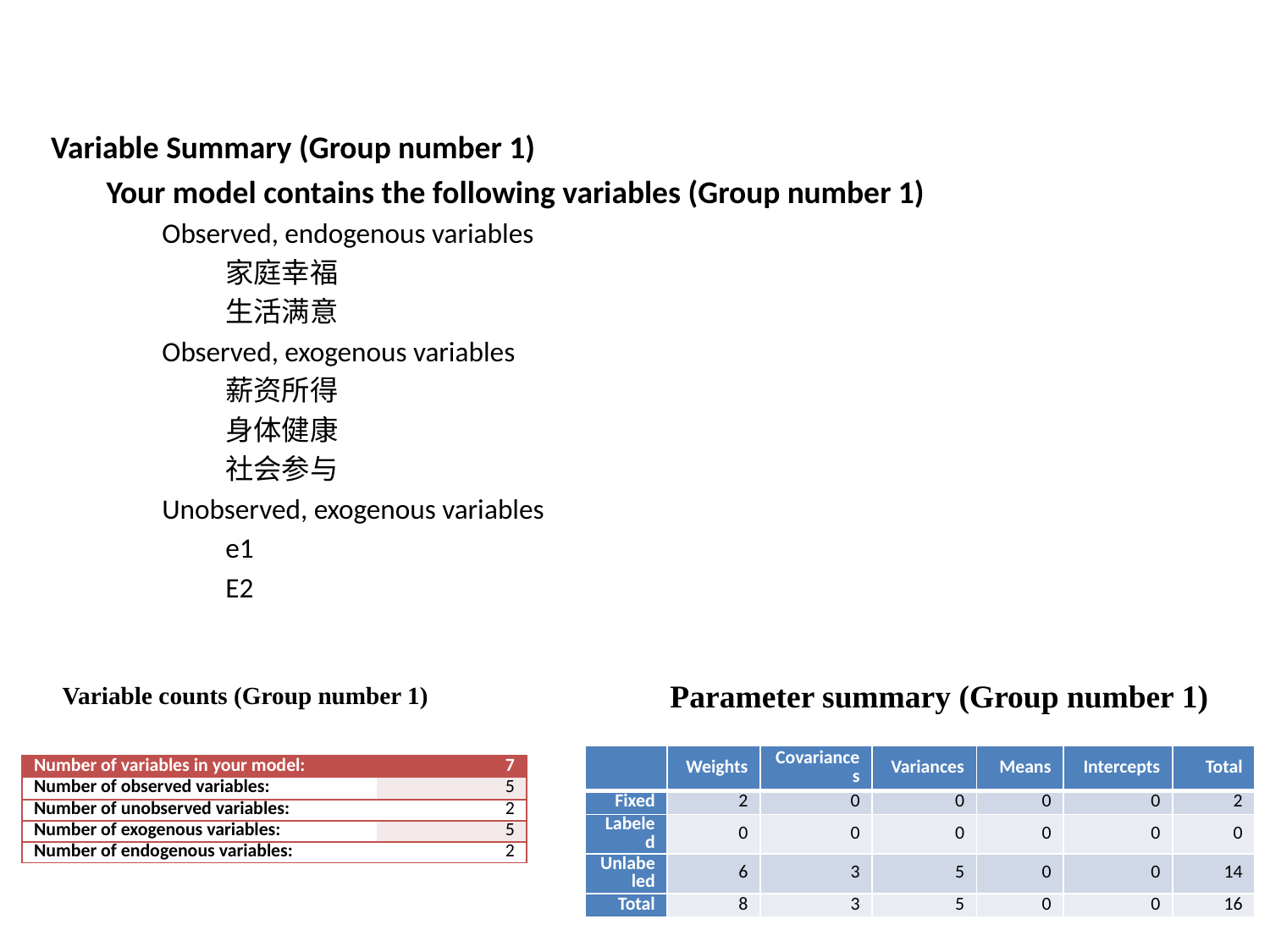

#
Variable Summary (Group number 1)
Your model contains the following variables (Group number 1)
Observed, endogenous variables
家庭幸福
生活满意
Observed, exogenous variables
薪资所得
身体健康
社会参与
Unobserved, exogenous variables
e1
E2

Variable counts (Group number 1)
Parameter summary (Group number 1)
|  | Weights | Covariances | Variances | Means | Intercepts | Total |
| --- | --- | --- | --- | --- | --- | --- |
| Fixed | 2 | 0 | 0 | 0 | 0 | 2 |
| Labeled | 0 | 0 | 0 | 0 | 0 | 0 |
| Unlabeled | 6 | 3 | 5 | 0 | 0 | 14 |
| Total | 8 | 3 | 5 | 0 | 0 | 16 |
| Number of variables in your model: | 7 |
| --- | --- |
| Number of observed variables: | 5 |
| Number of unobserved variables: | 2 |
| Number of exogenous variables: | 5 |
| Number of endogenous variables: | 2 |